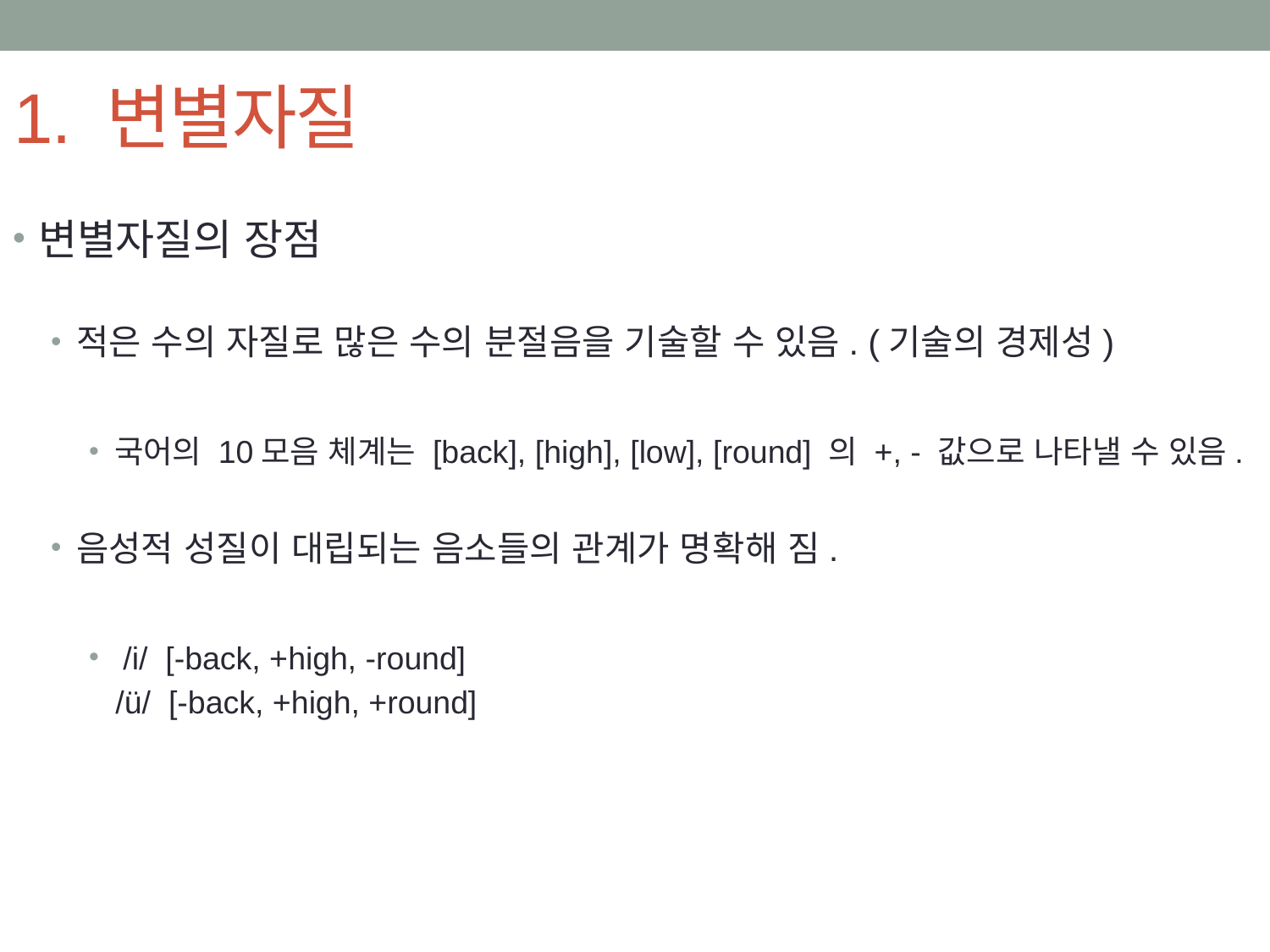

# 1. 변별자질
변별자질의 장점

적은 수의 자질로 많은 수의 분절음을 기술할 수 있음. (기술의 경제성)

국어의 10모음 체계는 [back], [high], [low], [round] 의 +, - 값으로 나타낼 수 있음.

음성적 성질이 대립되는 음소들의 관계가 명확해 짐.

 /i/  [-back, +high, -round]
   /ü/  [-back, +high, +round]